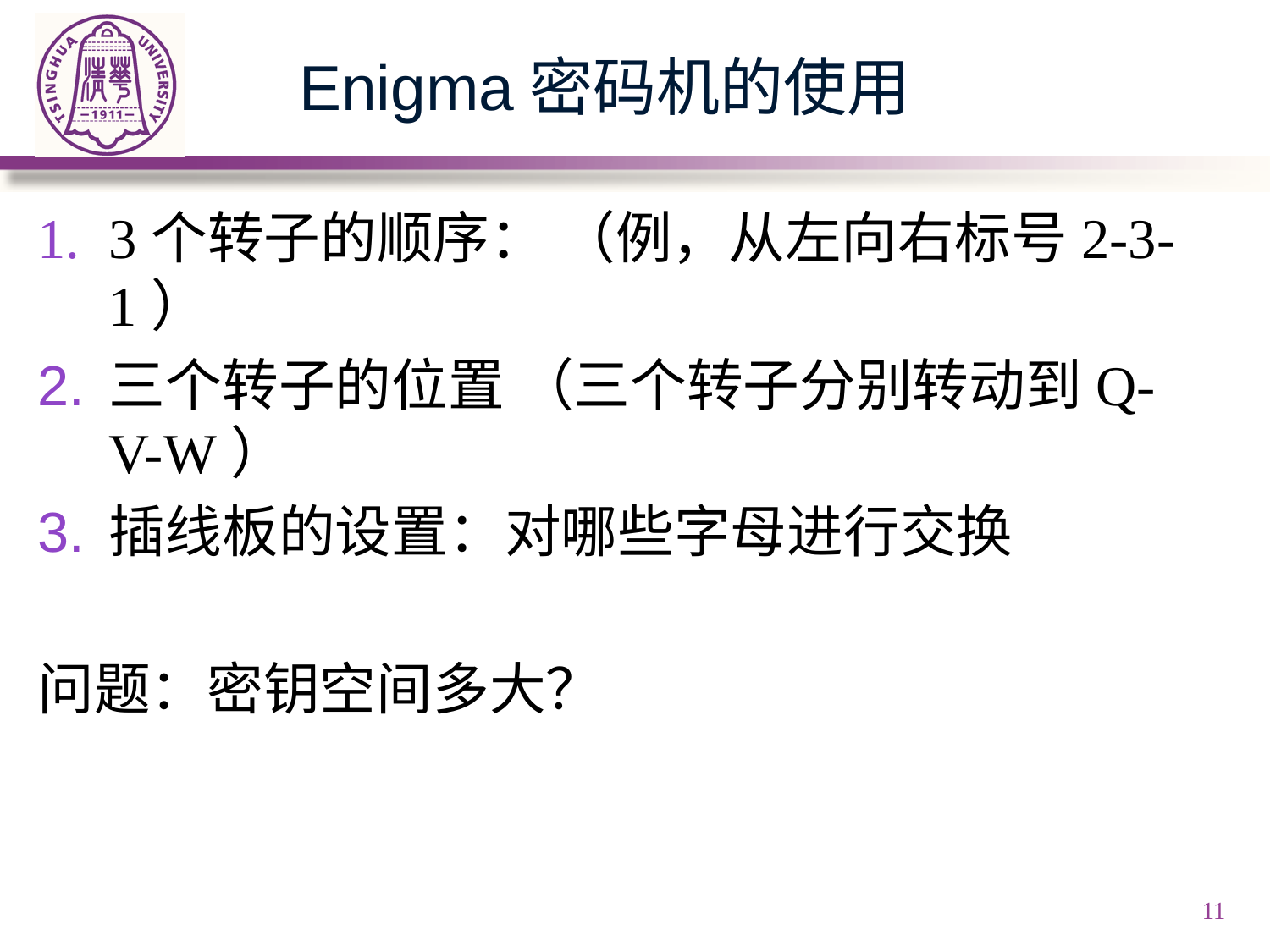

# Enigma密码机的使用
3个转子的顺序： （例，从左向右标号2-3-1）
三个转子的位置 （三个转子分别转动到Q-V-W）
插线板的设置：对哪些字母进行交换

问题：密钥空间多大？
11